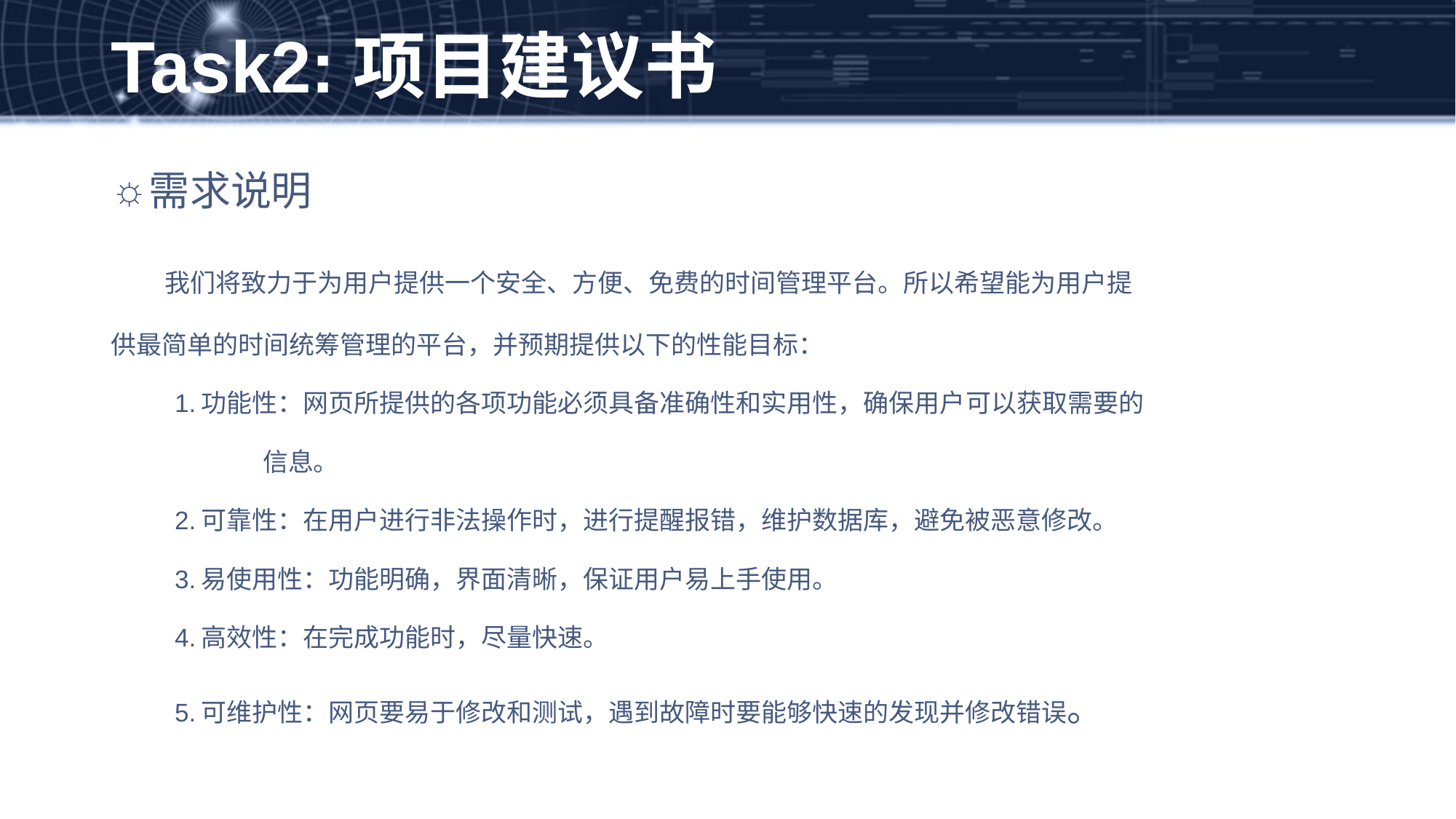

# Task2:项目建议书
需求说明
     我们将致力于为用户提供一个安全、方便、免费的时间管理平台。所以希望能为用户提
供最简单的时间统筹管理的平台，并预期提供以下的性能目标：
         1.功能性：网页所提供的各项功能必须具备准确性和实用性，确保用户可以获取需要的
                          信息。
         2.可靠性：在用户进行非法操作时，进行提醒报错，维护数据库，避免被恶意修改。
         3.易使用性：功能明确，界面清晰，保证用户易上手使用。
         4.高效性：在完成功能时，尽量快速。
         5.可维护性：网页要易于修改和测试，遇到故障时要能够快速的发现并修改错误。